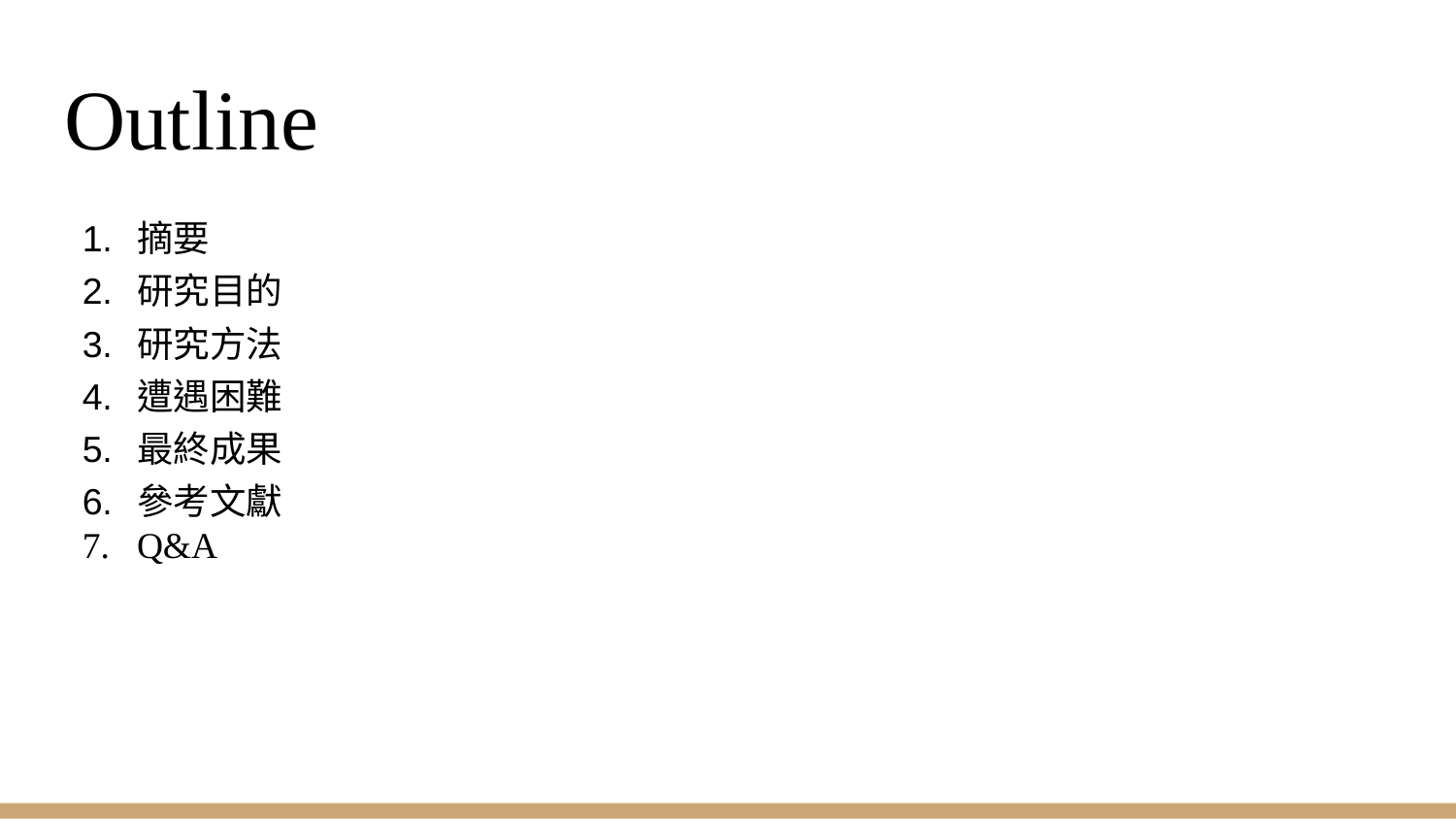

# Outline
摘要
研究目的
研究方法
遭遇困難
最終成果
參考文獻
Q&A